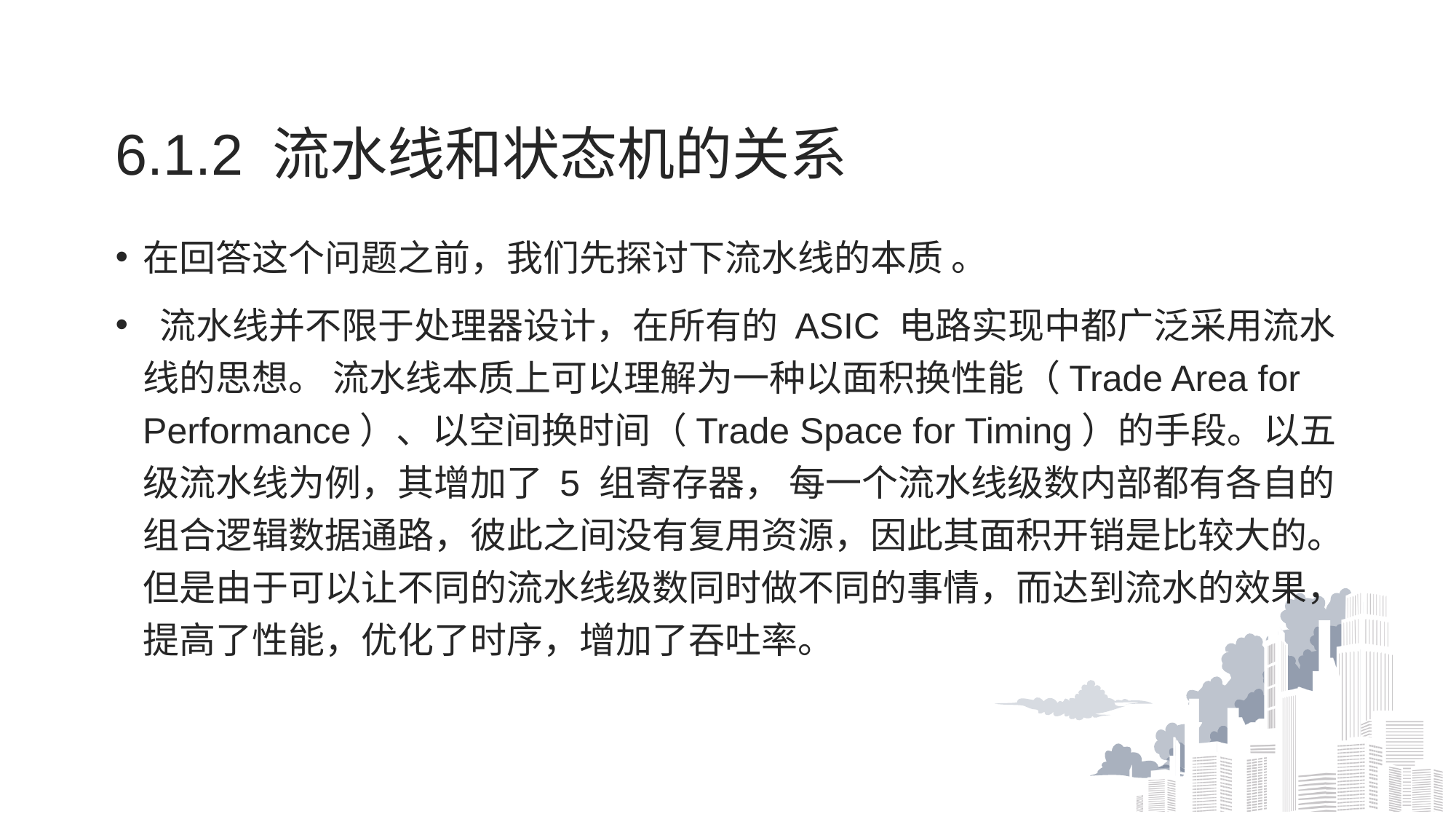

# 6.1.2 流水线和状态机的关系
在回答这个问题之前，我们先探讨下流水线的本质 。
 流水线并不限于处理器设计，在所有的 ASIC 电路实现中都广泛采用流水线的思想。 流水线本质上可以理解为一种以面积换性能（Trade Area for Performance）、以空间换时间（Trade Space for Timing）的手段。以五级流水线为例，其增加了 5 组寄存器， 每一个流水线级数内部都有各自的组合逻辑数据通路，彼此之间没有复用资源，因此其面积开销是比较大的。但是由于可以让不同的流水线级数同时做不同的事情，而达到流水的效果，提高了性能，优化了时序，增加了吞吐率。